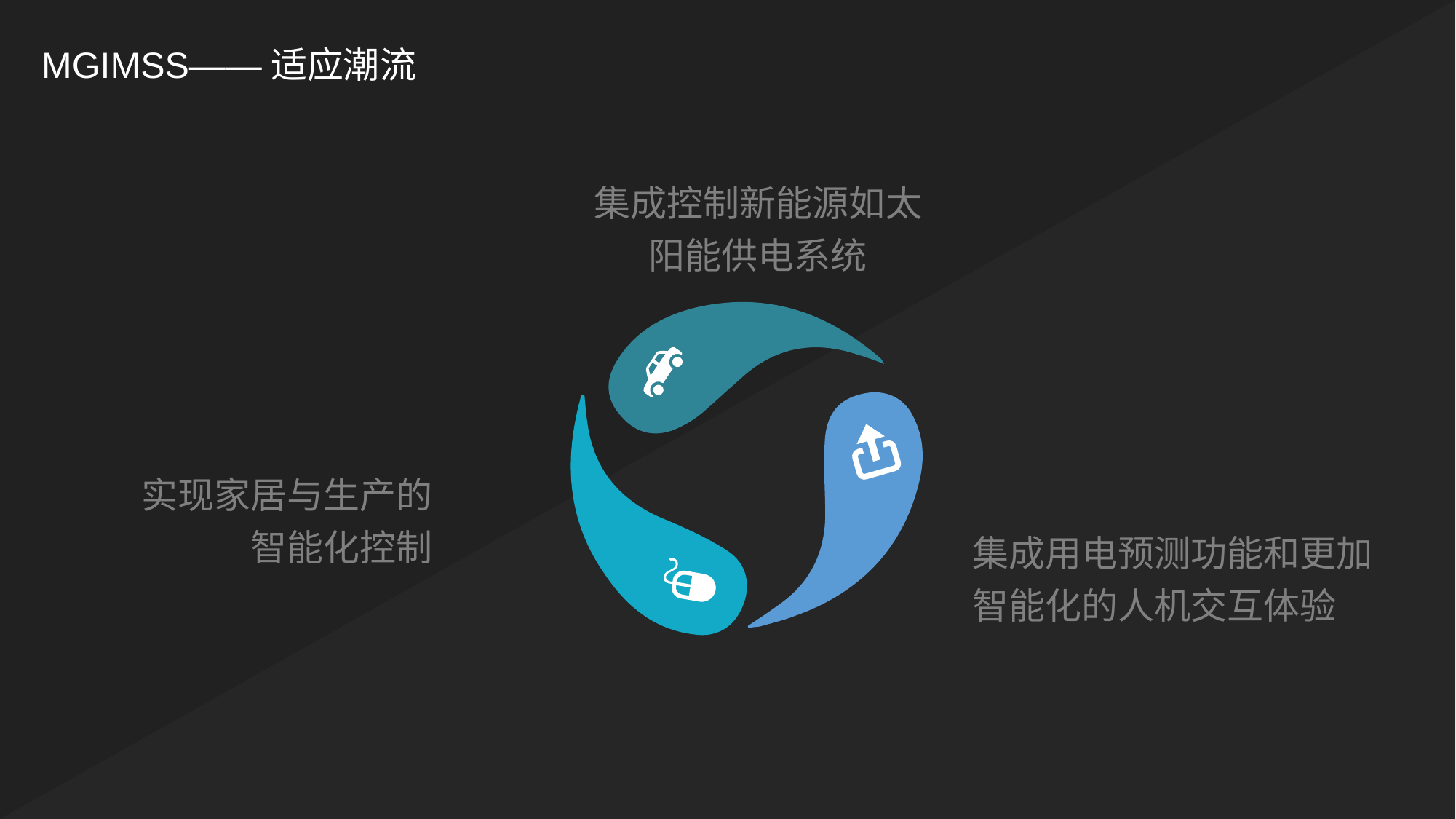

MGIMSS——适应潮流
集成控制新能源如太阳能供电系统

实现家居与生产的
智能化控制

集成用电预测功能和更加智能化的人机交互体验